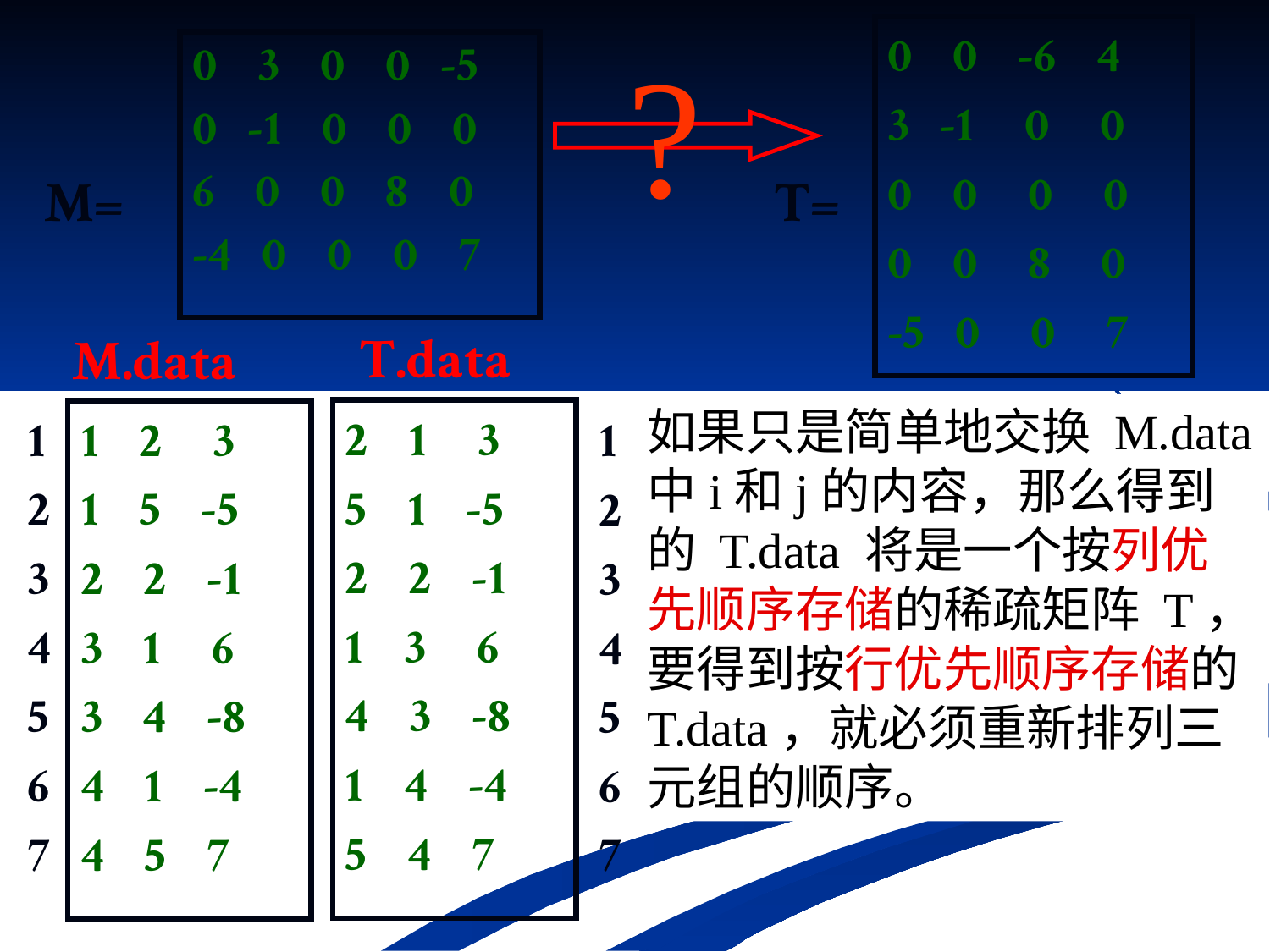

0    0    -6    4
3   -1     0     0
0    0     0     0
0    0     8     0
-5   0     0     7
?

0    3    0    0   -5
0   -1    0    0    0
6    0    0    8    0
-4   0    0    0    7
M=
T=
T.data
M.data
如果只是简单地交换 M.data中i和j的内容，那么得到的 T.data 将是一个按列优先顺序存储的稀疏矩阵 T，要得到按行优先顺序存储的 T.data，就必须重新排列三元组的顺序。
2    1     3
5    1    -5
2    2    -1
1    3     6
4    3    -8
1    4    -4
5    4    7
1
2
3
4
5
6
7
1    2     3
1    5    -5
2    2    -1
3    1     6
3    4    -8
4    1    -4
4    5    7
1
2
3
4
5
6
7
将 M 转置为T，就是将M的三元组表M.data置换为表T的三元组表 T.data，